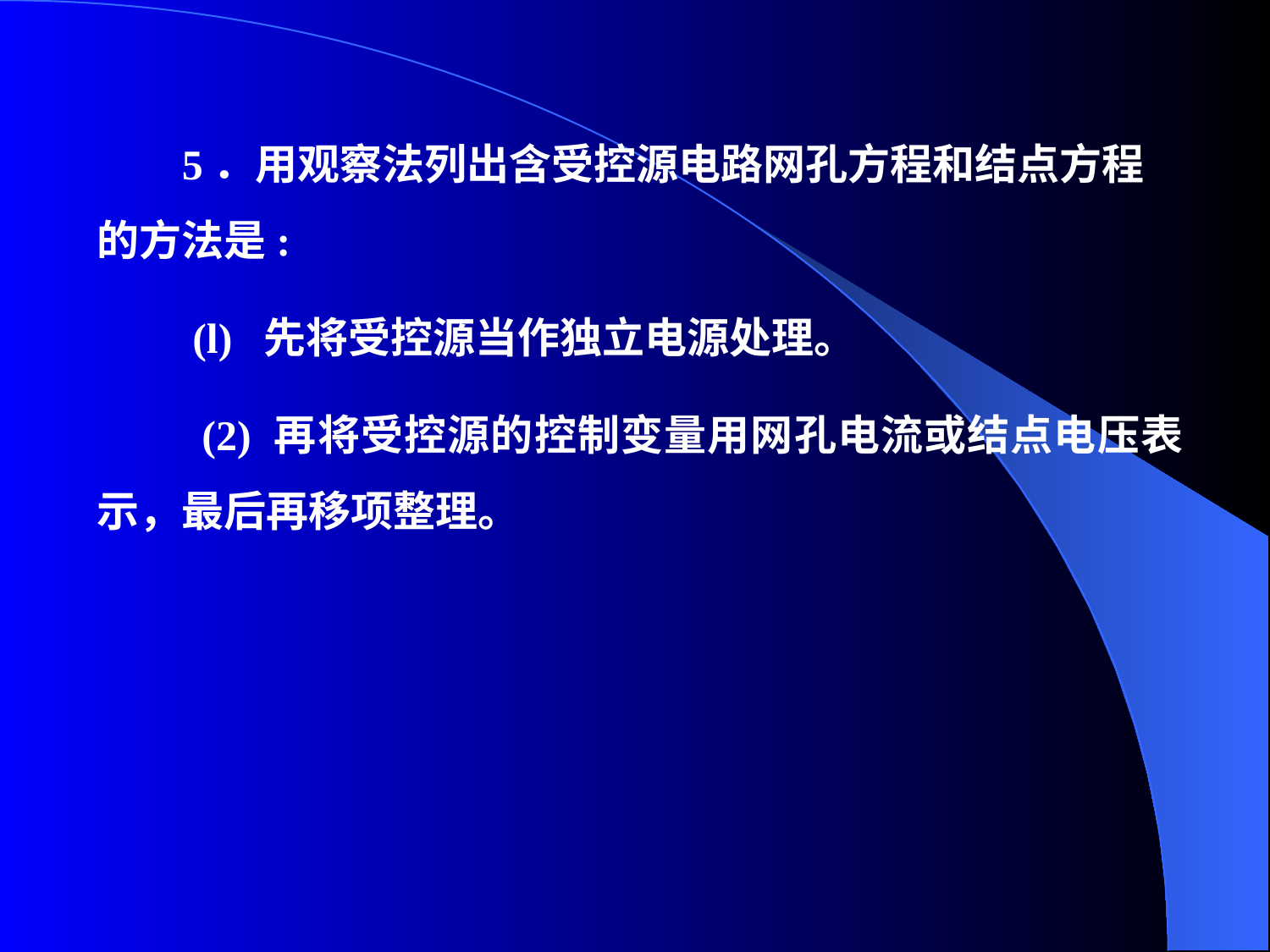

5．用观察法列出含受控源电路网孔方程和结点方程的方法是:
         (l)  先将受控源当作独立电源处理。
         (2) 再将受控源的控制变量用网孔电流或结点电压表示，最后再移项整理。